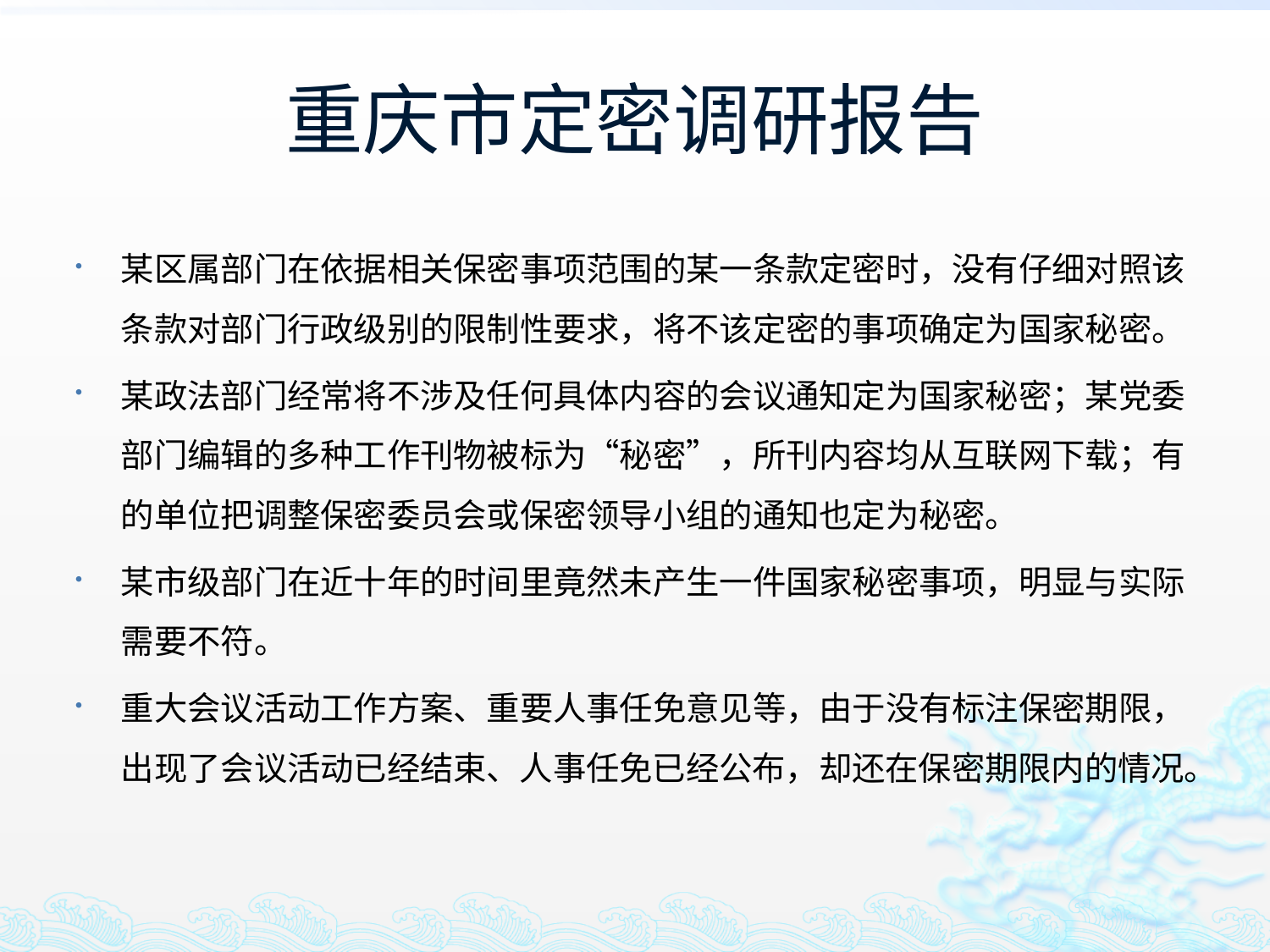

# 重庆市定密调研报告
某区属部门在依据相关保密事项范围的某一条款定密时，没有仔细对照该条款对部门行政级别的限制性要求，将不该定密的事项确定为国家秘密。
某政法部门经常将不涉及任何具体内容的会议通知定为国家秘密；某党委部门编辑的多种工作刊物被标为“秘密”，所刊内容均从互联网下载；有的单位把调整保密委员会或保密领导小组的通知也定为秘密。
某市级部门在近十年的时间里竟然未产生一件国家秘密事项，明显与实际需要不符。
重大会议活动工作方案、重要人事任免意见等，由于没有标注保密期限，出现了会议活动已经结束、人事任免已经公布，却还在保密期限内的情况。